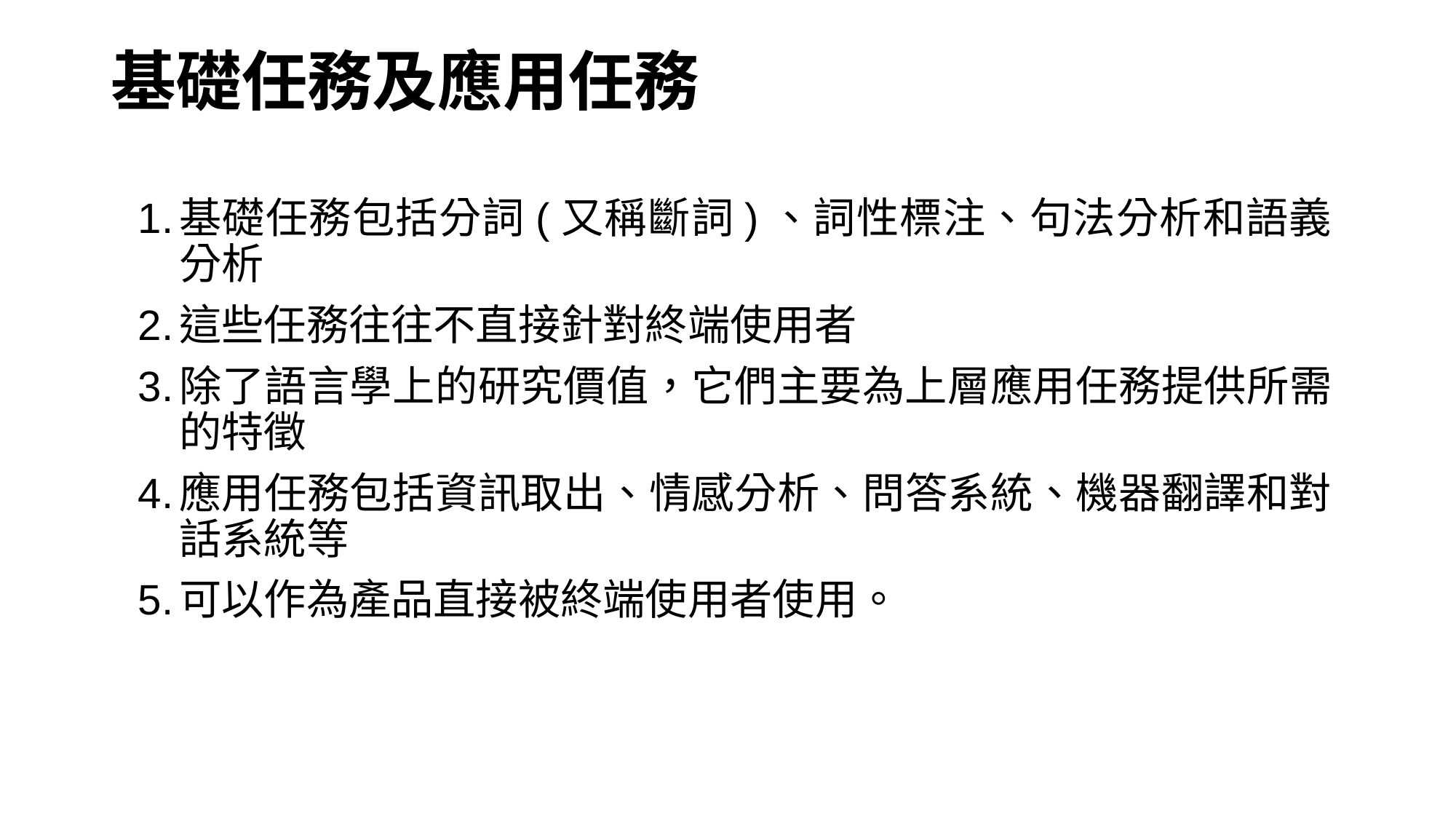

# 基礎任務及應用任務
基礎任務包括分詞(又稱斷詞)、詞性標注、句法分析和語義分析
這些任務往往不直接針對終端使用者
除了語言學上的研究價值，它們主要為上層應用任務提供所需的特徵
應用任務包括資訊取出、情感分析、問答系統、機器翻譯和對話系統等
可以作為產品直接被終端使用者使用。